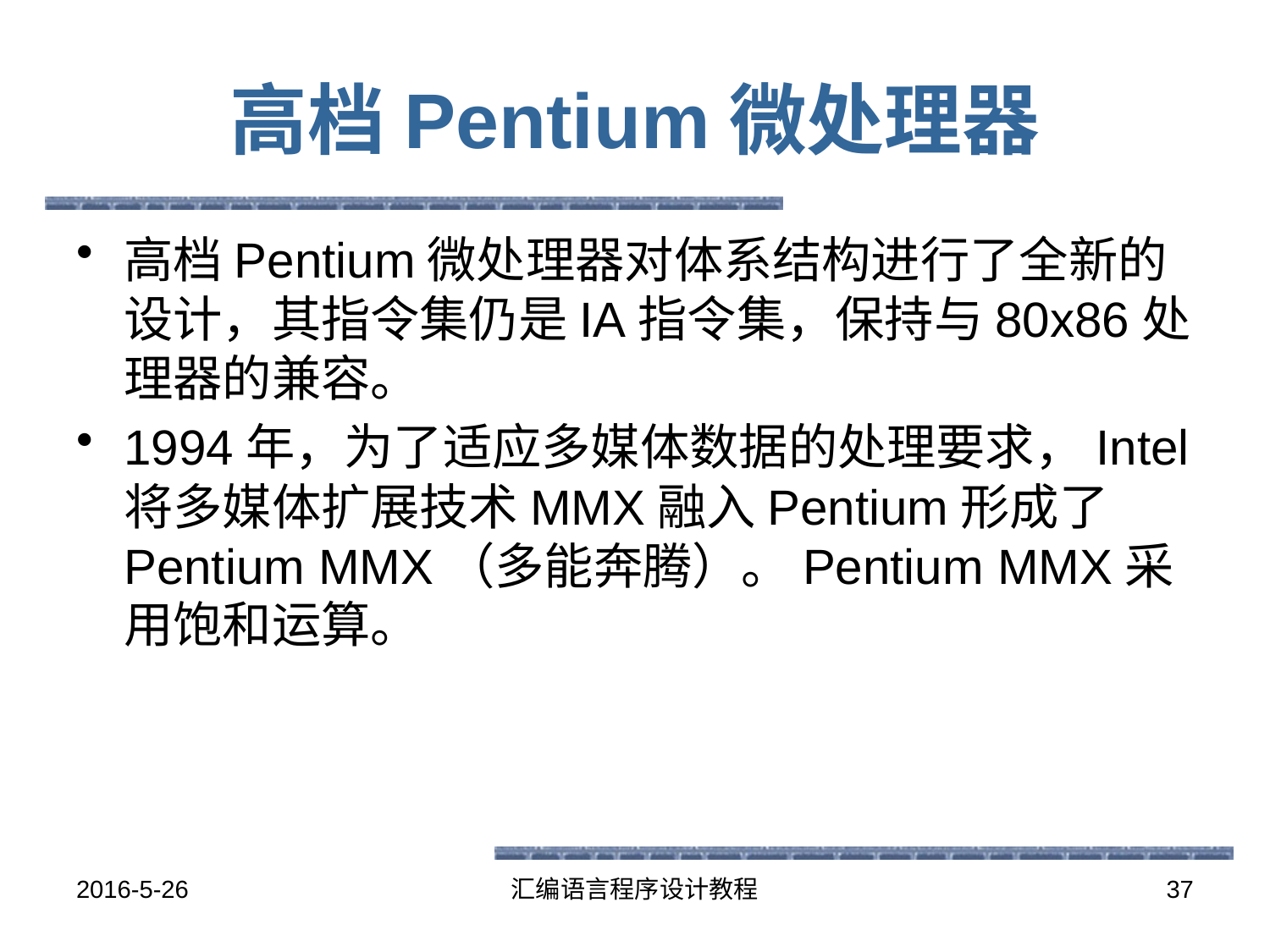

# 高档Pentium微处理器
高档Pentium微处理器对体系结构进行了全新的设计，其指令集仍是IA指令集，保持与80x86处理器的兼容。
1994年，为了适应多媒体数据的处理要求，Intel将多媒体扩展技术MMX融入Pentium形成了Pentium MMX（多能奔腾）。Pentium MMX采用饱和运算。
2016-5-26
汇编语言程序设计教程
37